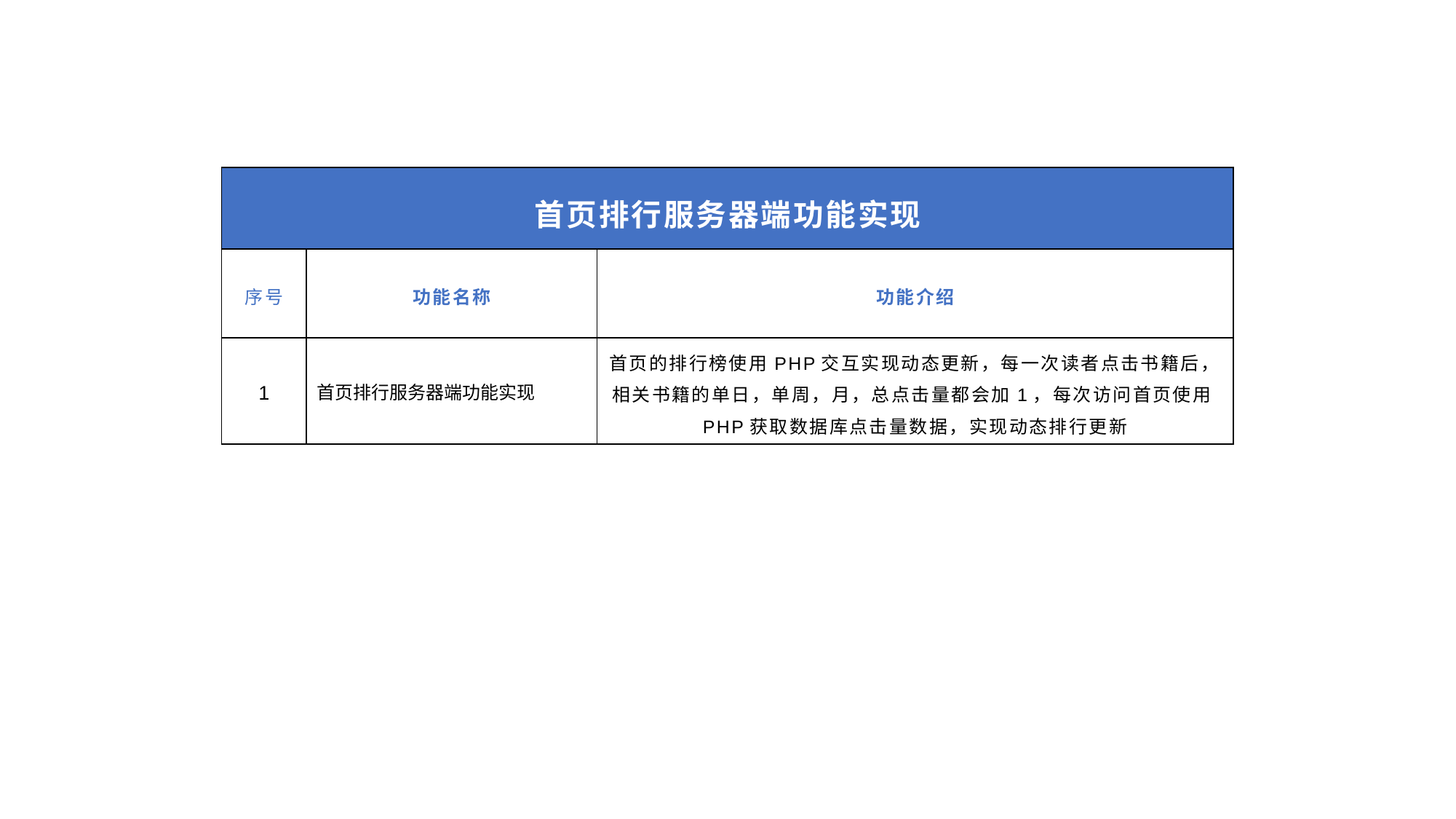

| 首页排行服务器端功能实现 |  |  |
| --- | --- | --- |
| 序号 | 功能名称 | 功能介绍 |
| 1 | 首页排行服务器端功能实现 | 首页的排行榜使用PHP交互实现动态更新，每一次读者点击书籍后，相关书籍的单日，单周，月，总点击量都会加1，每次访问首页使用PHP获取数据库点击量数据，实现动态排行更新 |